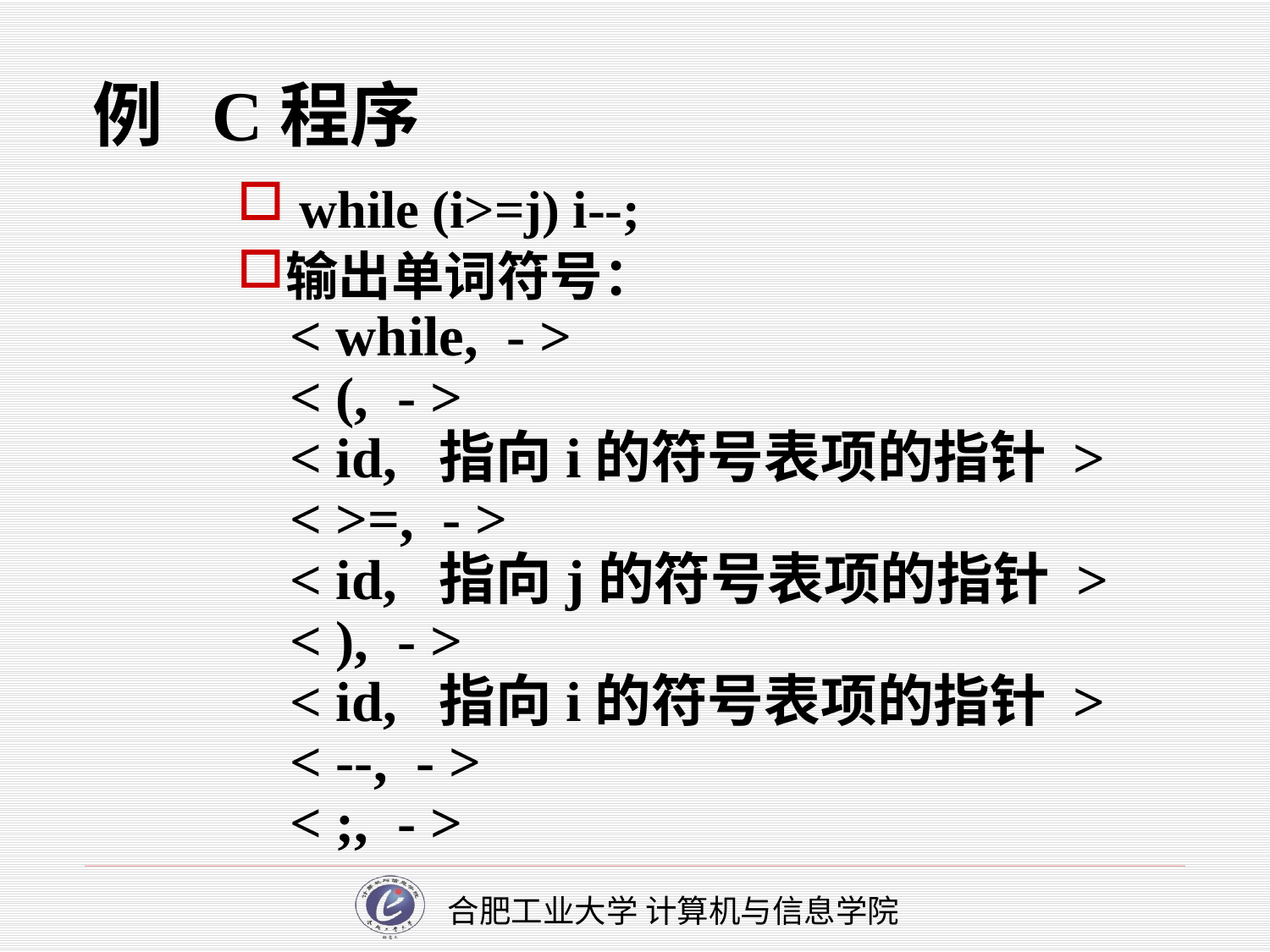

# 例  C程序
 while (i>=j) i--;
输出单词符号：
< while,  - >
< (,  - >
< id,  指向i的符号表项的指针 >
< >=,  - >
< id,  指向j的符号表项的指针 >
< ),  - >
< id,  指向i的符号表项的指针 >
< --,  - >
< ;,  - >
6